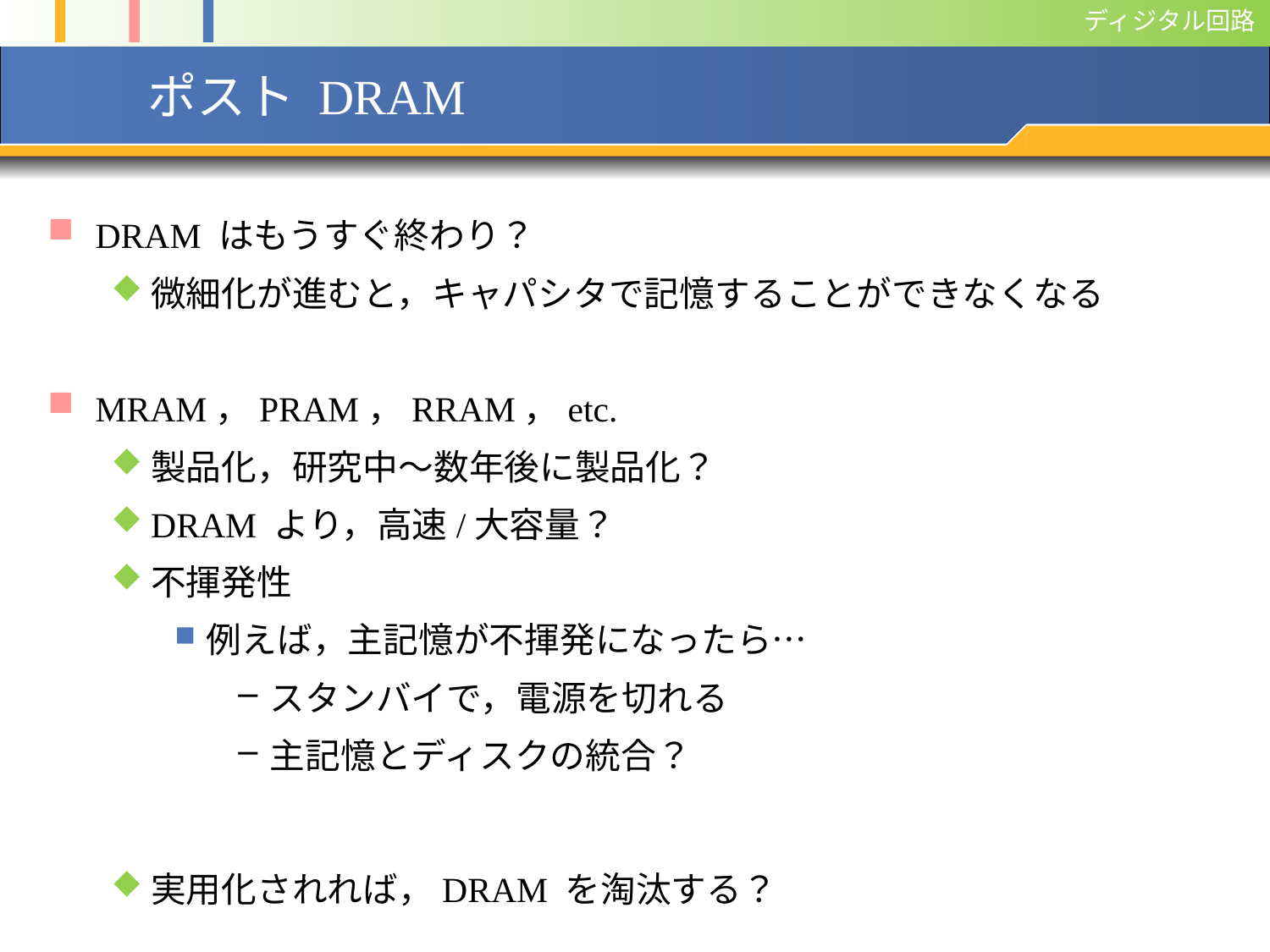

# ポスト DRAM
DRAM はもうすぐ終わり？
微細化が進むと，キャパシタで記憶することができなくなる

MRAM，PRAM，RRAM，etc.
製品化，研究中～数年後に製品化？
DRAM より，高速/大容量？
不揮発性
例えば，主記憶が不揮発になったら…
スタンバイで，電源を切れる
主記憶とディスクの統合？

実用化されれば，DRAM を淘汰する？